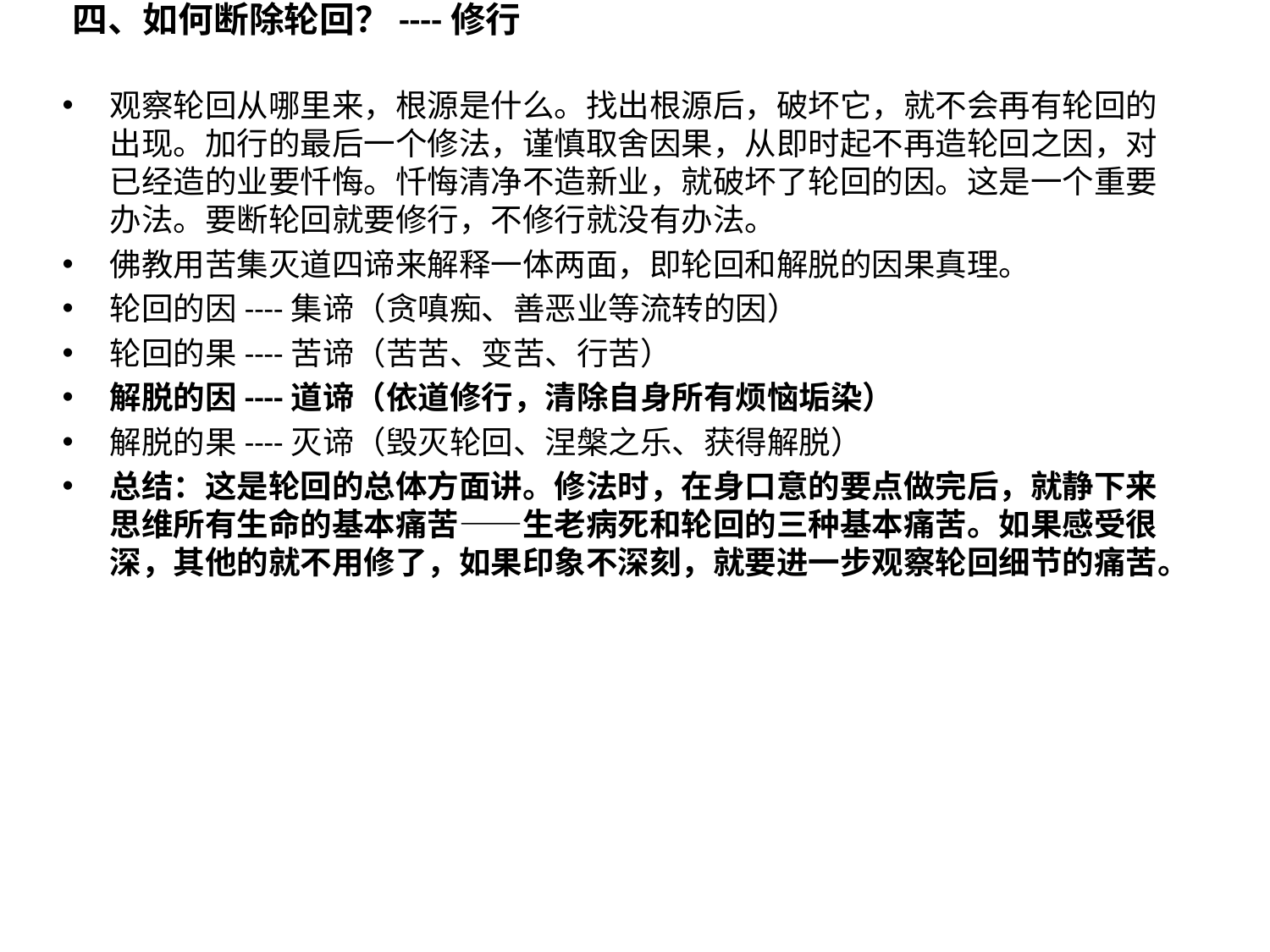

# 四、如何断除轮回？----修行
观察轮回从哪里来，根源是什么。找出根源后，破坏它，就不会再有轮回的出现。加行的最后一个修法，谨慎取舍因果，从即时起不再造轮回之因，对已经造的业要忏悔。忏悔清净不造新业，就破坏了轮回的因。这是一个重要办法。要断轮回就要修行，不修行就没有办法。
佛教用苦集灭道四谛来解释一体两面，即轮回和解脱的因果真理。
轮回的因----集谛（贪嗔痴、善恶业等流转的因）
轮回的果----苦谛（苦苦、变苦、行苦）
解脱的因----道谛（依道修行，清除自身所有烦恼垢染）
解脱的果----灭谛（毁灭轮回、涅槃之乐、获得解脱）
总结：这是轮回的总体方面讲。修法时，在身口意的要点做完后，就静下来思维所有生命的基本痛苦——生老病死和轮回的三种基本痛苦。如果感受很深，其他的就不用修了，如果印象不深刻，就要进一步观察轮回细节的痛苦。